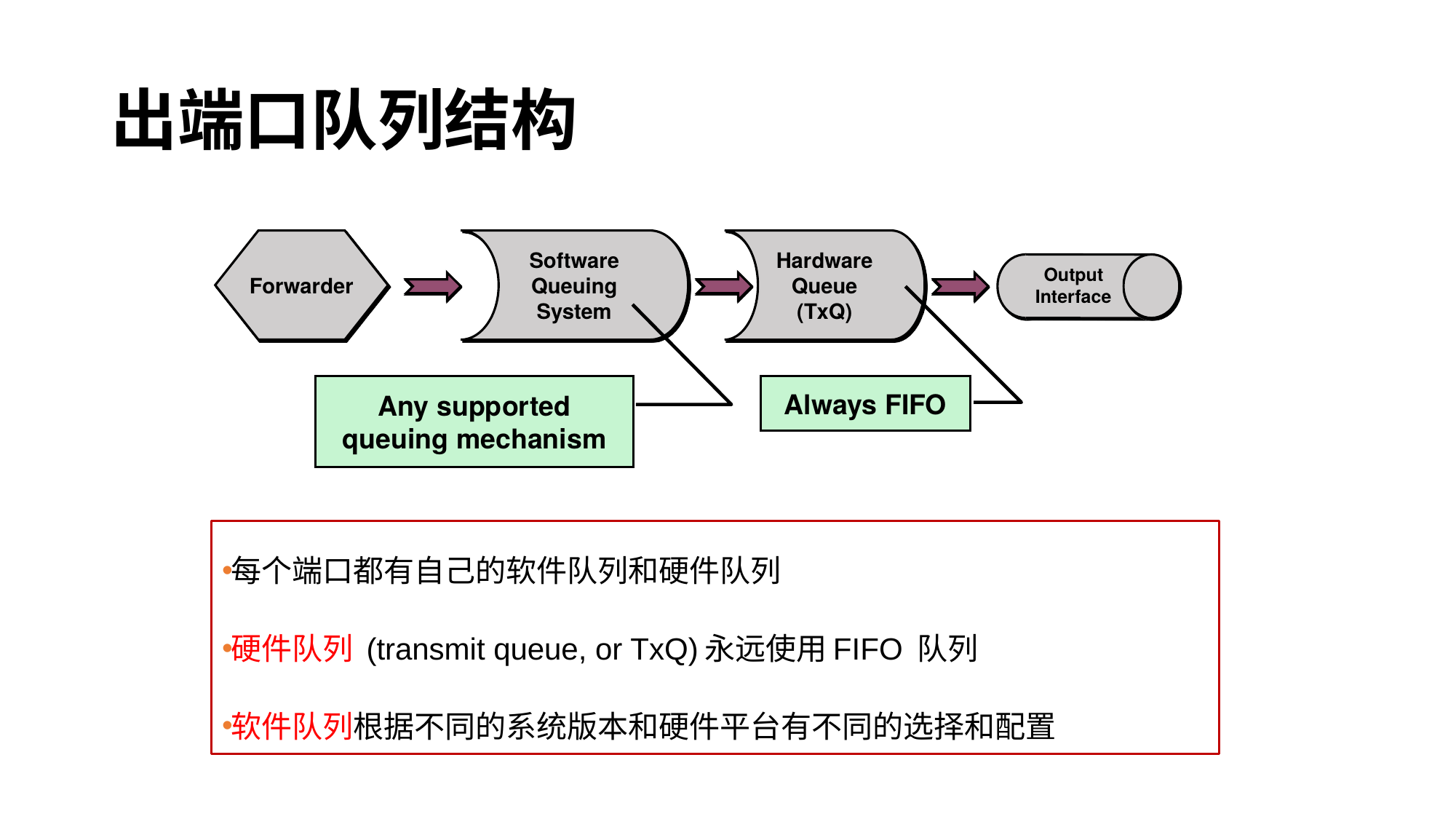

# 出端口队列结构
Forwarder
Software
Queuing
System
Hardware
Queue
(TxQ)

Output
Interface

Always FIFO

Any supported queuing mechanism
每个端口都有自己的软件队列和硬件队列
硬件队列 (transmit queue, or TxQ)永远使用FIFO 队列
软件队列根据不同的系统版本和硬件平台有不同的选择和配置